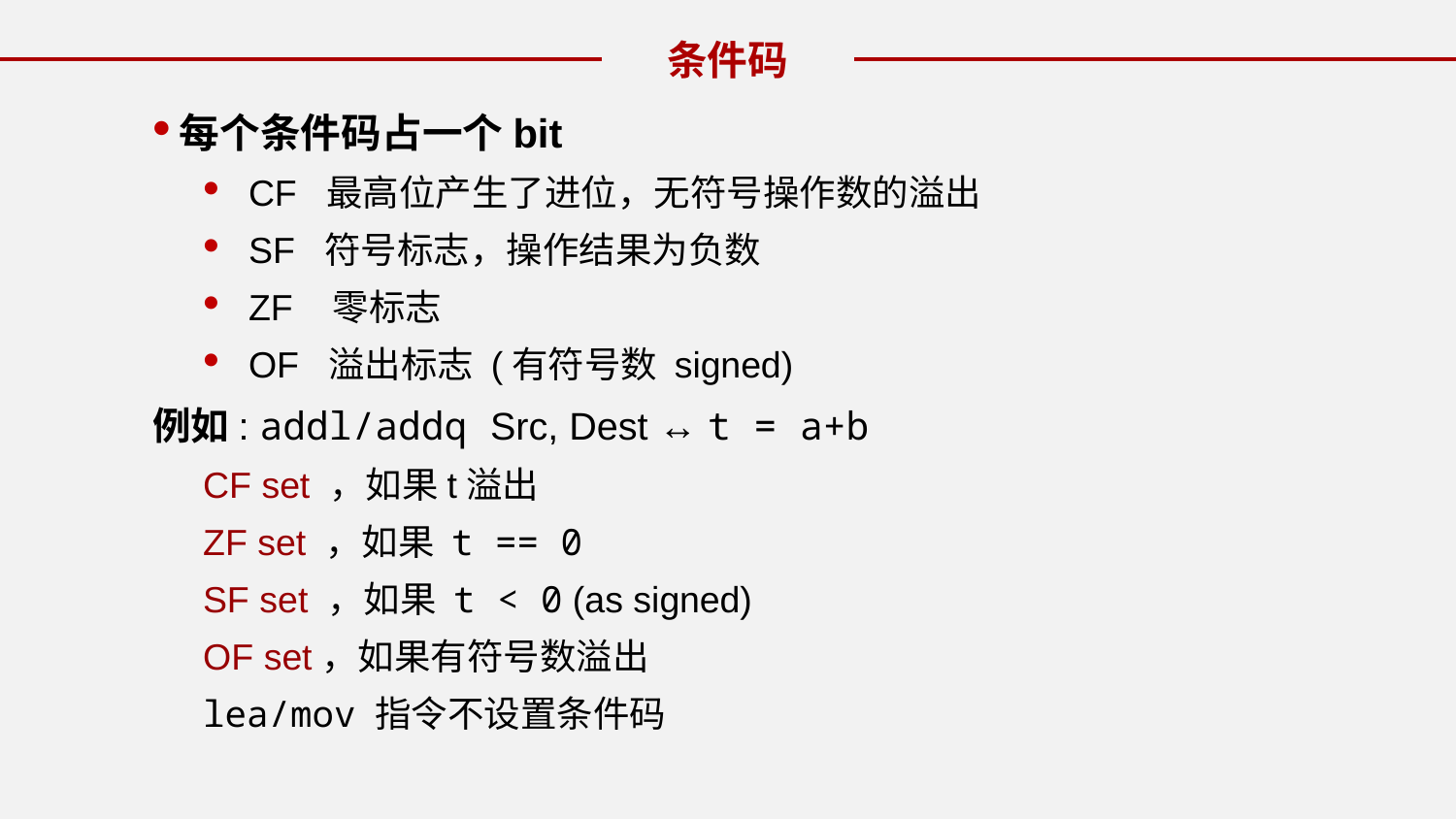

条件码
每个条件码占一个bit
CF  最高位产生了进位，无符号操作数的溢出
SF  符号标志，操作结果为负数
ZF   零标志
OF  溢出标志 (有符号数 signed)
例如: addl/addq Src, Dest ↔ t = a+b
CF set ，如果t溢出
ZF set ，如果 t == 0
SF set ，如果 t < 0 (as signed)
OF set，如果有符号数溢出
lea/mov 指令不设置条件码